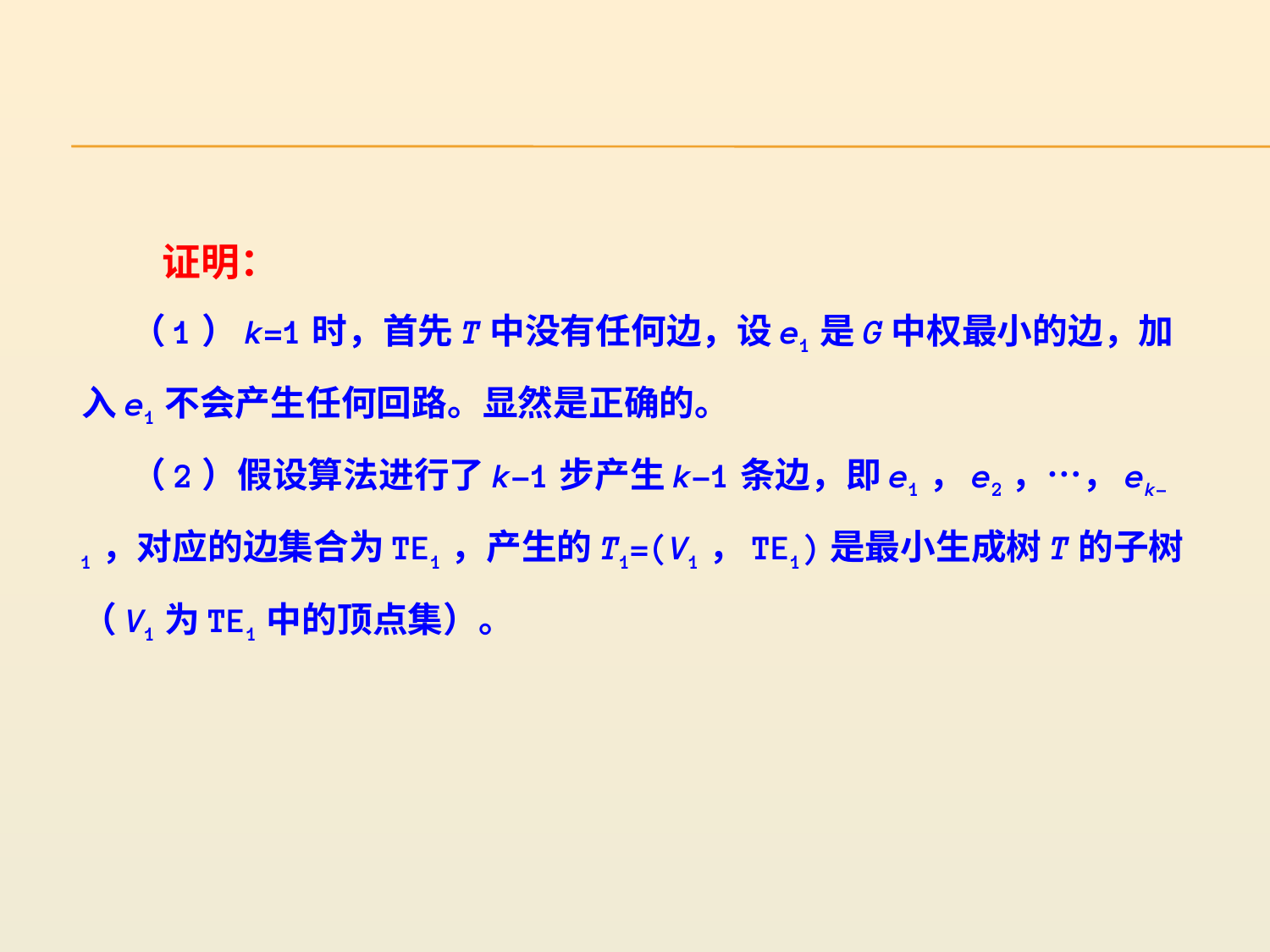

证明：
     （1）k=1时，首先T中没有任何边，设e1是G中权最小的边，加入e1不会产生任何回路。显然是正确的。
     （2）假设算法进行了k-1步产生k-1条边，即e1，e2，…，ek-1，对应的边集合为TE1，产生的T1=(V1，TE1)是最小生成树T的子树（V1为TE1中的顶点集）。